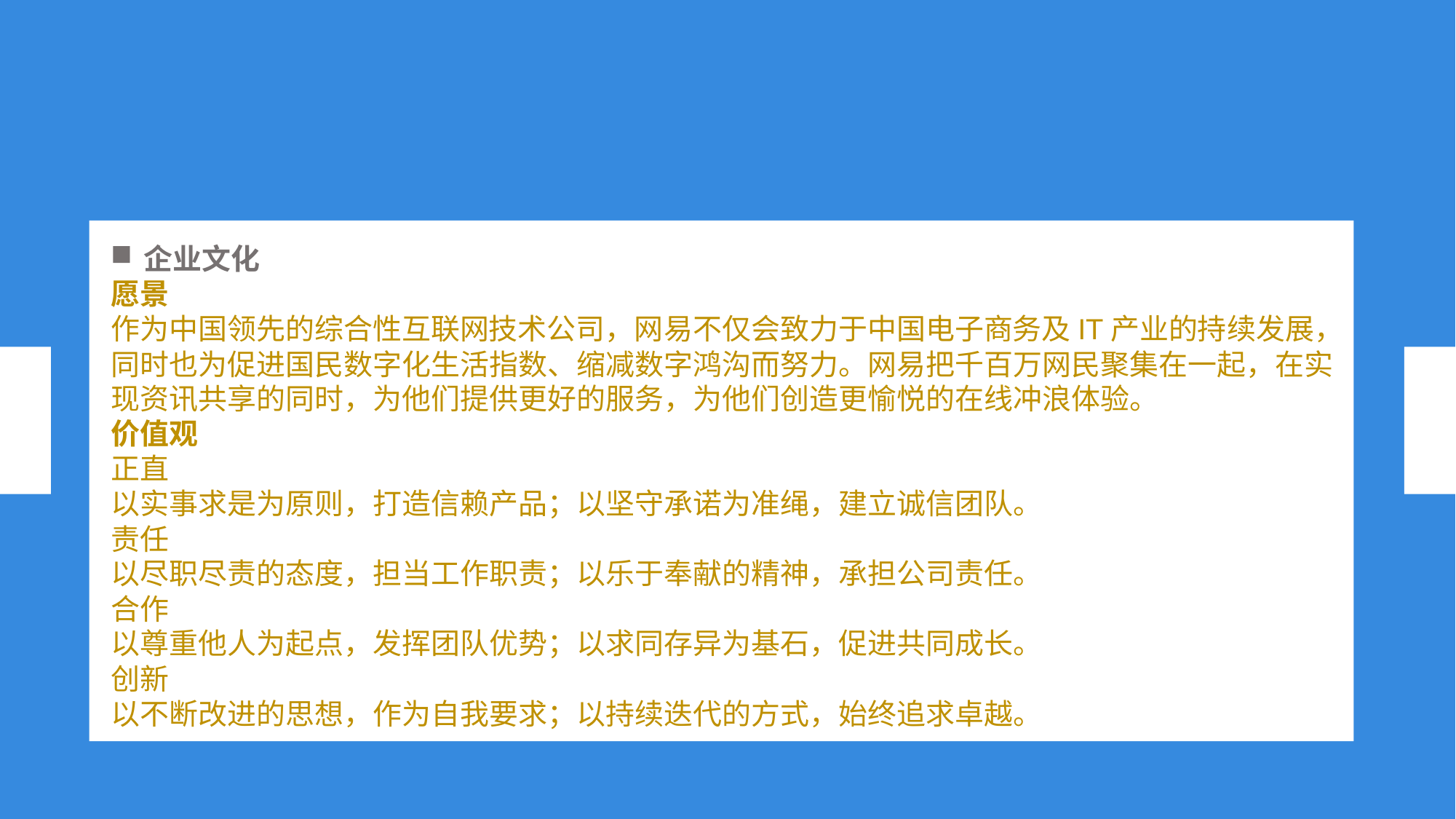

企业文化
愿景
作为中国领先的综合性互联网技术公司，网易不仅会致力于中国电子商务及IT产业的持续发展，同时也为促进国民数字化生活指数、缩减数字鸿沟而努力。网易把千百万网民聚集在一起，在实现资讯共享的同时，为他们提供更好的服务，为他们创造更愉悦的在线冲浪体验。
价值观
正直
以实事求是为原则，打造信赖产品；以坚守承诺为准绳，建立诚信团队。
责任
以尽职尽责的态度，担当工作职责；以乐于奉献的精神，承担公司责任。
合作
以尊重他人为起点，发挥团队优势；以求同存异为基石，促进共同成长。
创新
以不断改进的思想，作为自我要求；以持续迭代的方式，始终追求卓越。